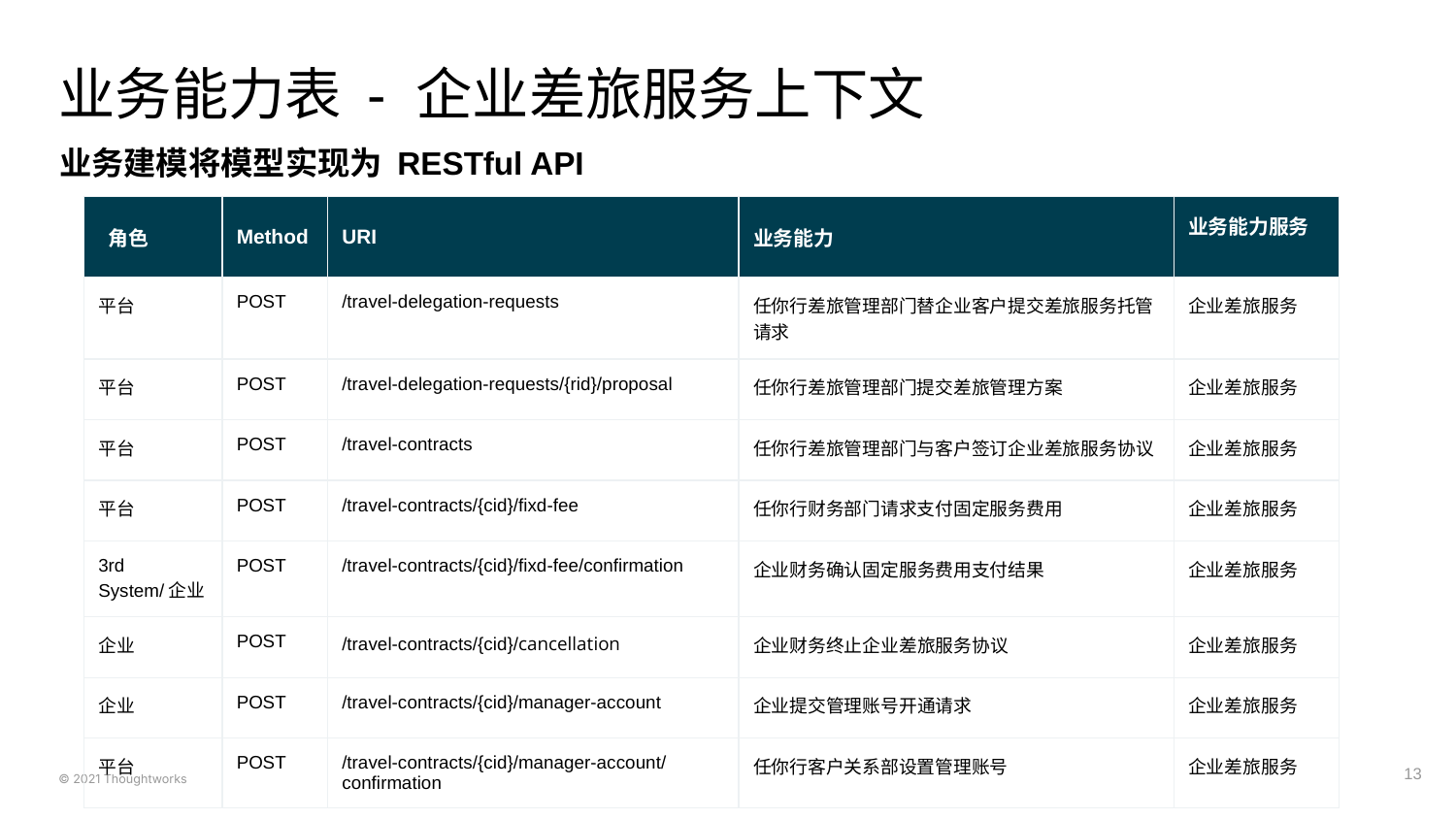

# 业务能力表 - 企业差旅服务上下文
业务建模将模型实现为 RESTful API
| 角色 | Method | URI | 业务能力 | 业务能力服务 |
| --- | --- | --- | --- | --- |
| 平台 | POST | /travel-delegation-requests | 任你行差旅管理部门替企业客户提交差旅服务托管请求 | 企业差旅服务 |
| 平台 | POST | /travel-delegation-requests/{rid}/proposal | 任你行差旅管理部门提交差旅管理方案 | 企业差旅服务 |
| 平台 | POST | /travel-contracts | 任你行差旅管理部门与客户签订企业差旅服务协议 | 企业差旅服务 |
| 平台 | POST | /travel-contracts/{cid}/fixd-fee | 任你行财务部门请求支付固定服务费用 | 企业差旅服务 |
| 3rd System/企业 | POST | /travel-contracts/{cid}/fixd-fee/confirmation | 企业财务确认固定服务费用支付结果 | 企业差旅服务 |
| 企业 | POST | /travel-contracts/{cid}/cancellation | 企业财务终止企业差旅服务协议 | 企业差旅服务 |
| 企业 | POST | /travel-contracts/{cid}/manager-account | 企业提交管理账号开通请求 | 企业差旅服务 |
| 平台 | POST | /travel-contracts/{cid}/manager-account/confirmation | 任你行客户关系部设置管理账号 | 企业差旅服务 |
13